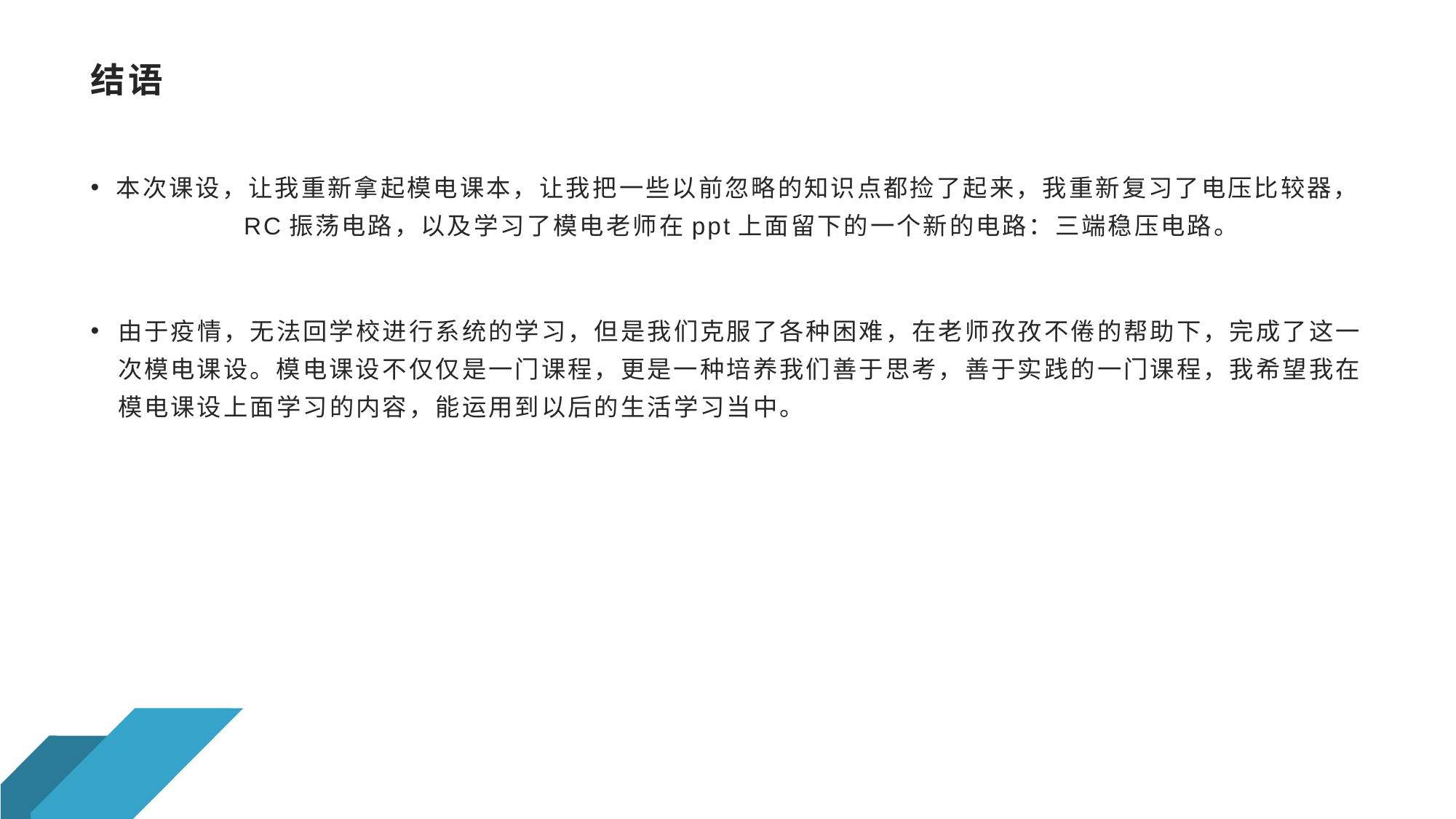

# 结语

本次课设，让我重新拿起模电课本，让我把一些以前忽略的知识点都捡了起来，我重新复习了电压比较器，RC振荡电路，以及学习了模电老师在ppt上面留下的一个新的电路：三端稳压电路。

由于疫情，无法回学校进行系统的学习，但是我们克服了各种困难，在老师孜孜不倦的帮助下，完成了这一次模电课设。模电课设不仅仅是一门课程，更是一种培养我们善于思考，善于实践的一门课程，我希望我在模电课设上面学习的内容，能运用到以后的生活学习当中。